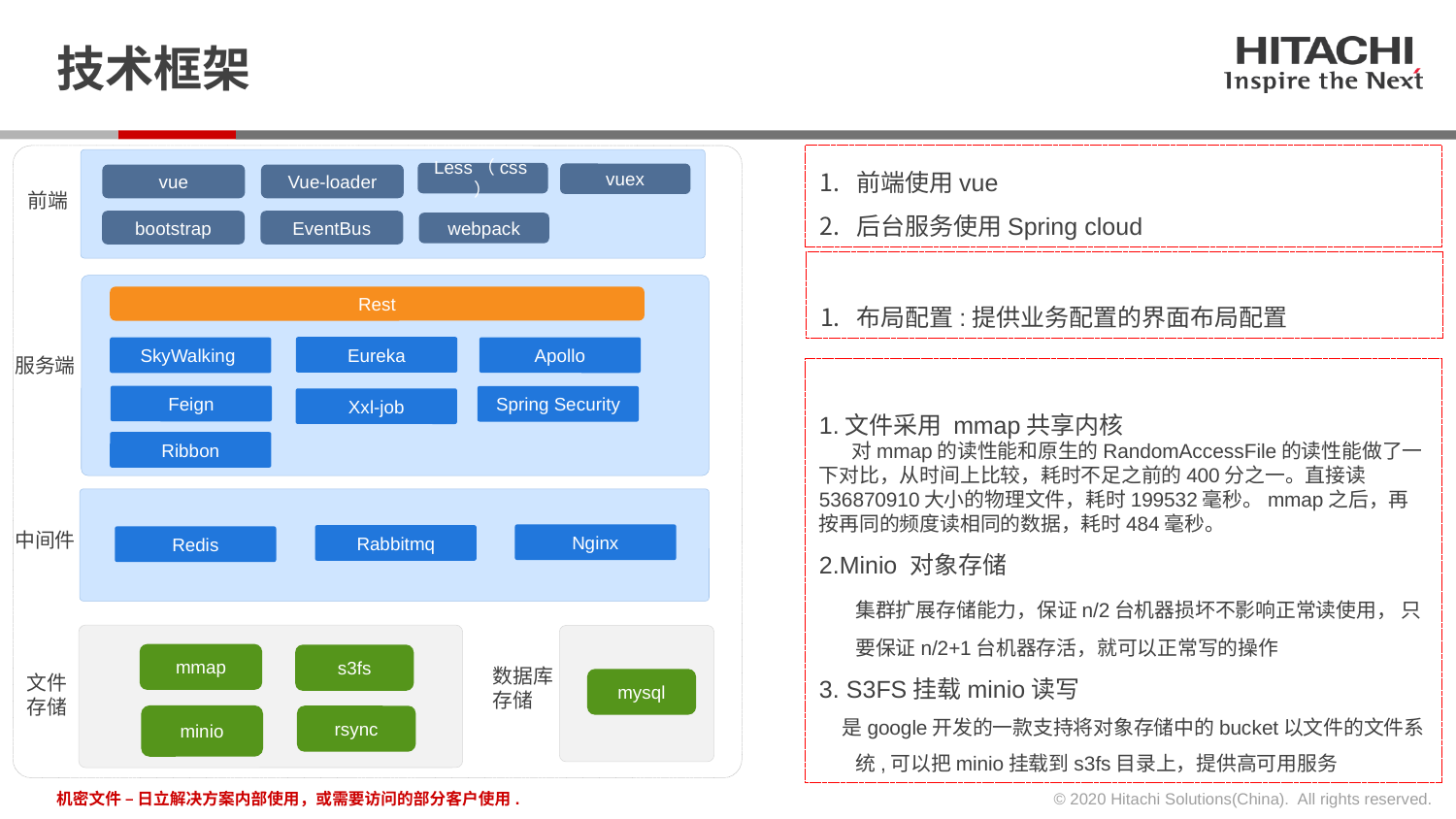

# 技术框架

前端使用vue
后台服务使用Spring cloud

Less（css）
vuex
vue
Vue-loader
前端
bootstrap
EventBus
webpack

布局配置:提供业务配置的界面布局配置
Eureka
Apollo
SkyWalking

Rest
Feign
Spring Security
Xxl-job
服务端

1.文件采用 mmap共享内核
      对mmap的读性能和原生的RandomAccessFile的读性能做了一下对比，从时间上比较，耗时不足之前的400分之一。直接读536870910大小的物理文件，耗时199532毫秒。mmap之后，再按再同的频度读相同的数据，耗时484毫秒。
2.Minio 对象存储
	集群扩展存储能力，保证n/2台机器损坏不影响正常读使用， 只要保证n/2+1台机器存活，就可以正常写的操作
3. S3FS挂载minio读写
    是google开发的一款支持将对象存储中的bucket以文件的文件系统,可以把minio挂载到s3fs目录上，提供高可用服务
Ribbon
Nginx
Rabbitmq
Redis

中间件

mmap
s3fs
数据库
存储
文件
存储
mysql
minio
rsync